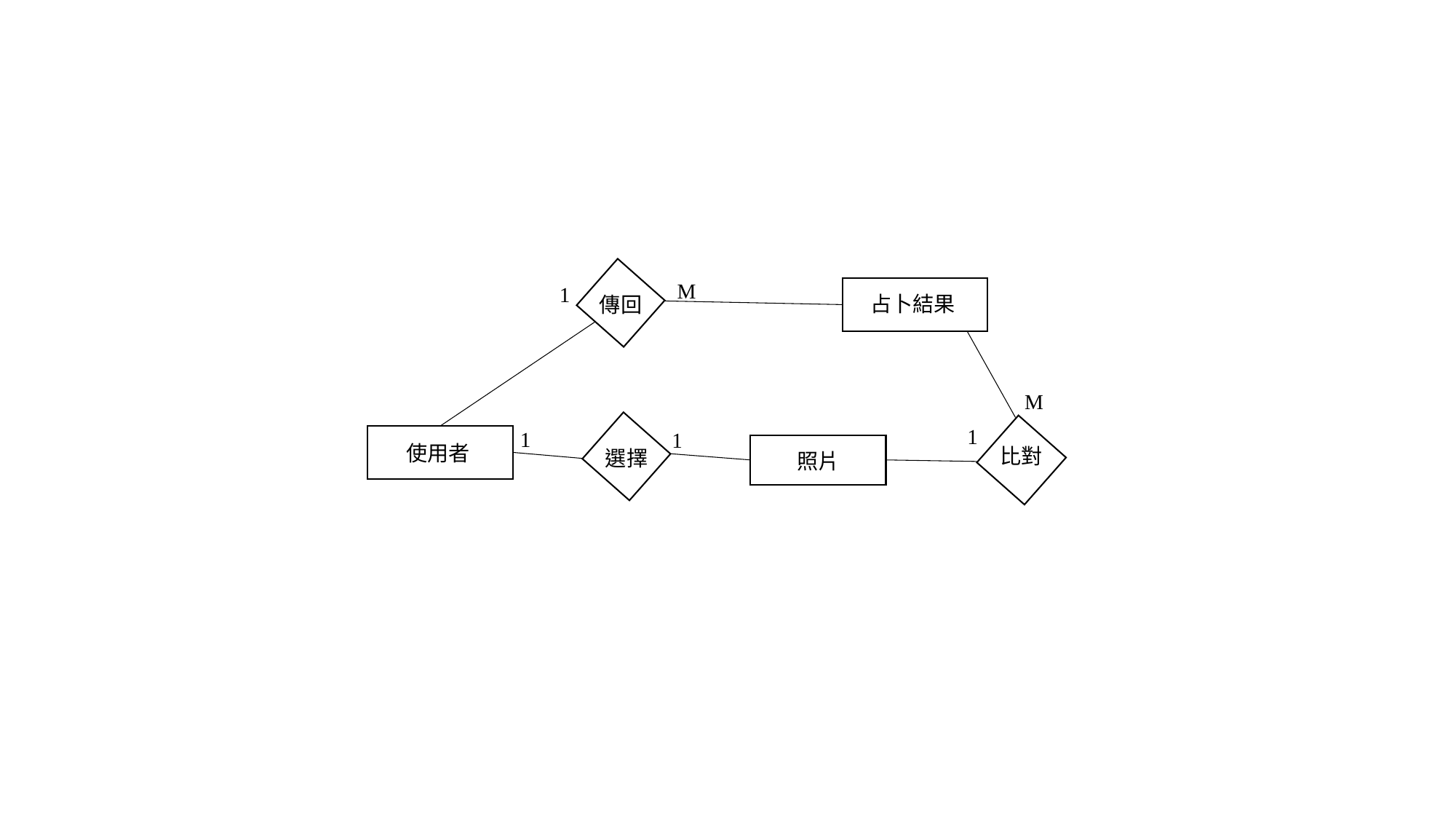

傳回
M
1

占卜結果
M
1
1
1

選擇

使用者

比對

照片